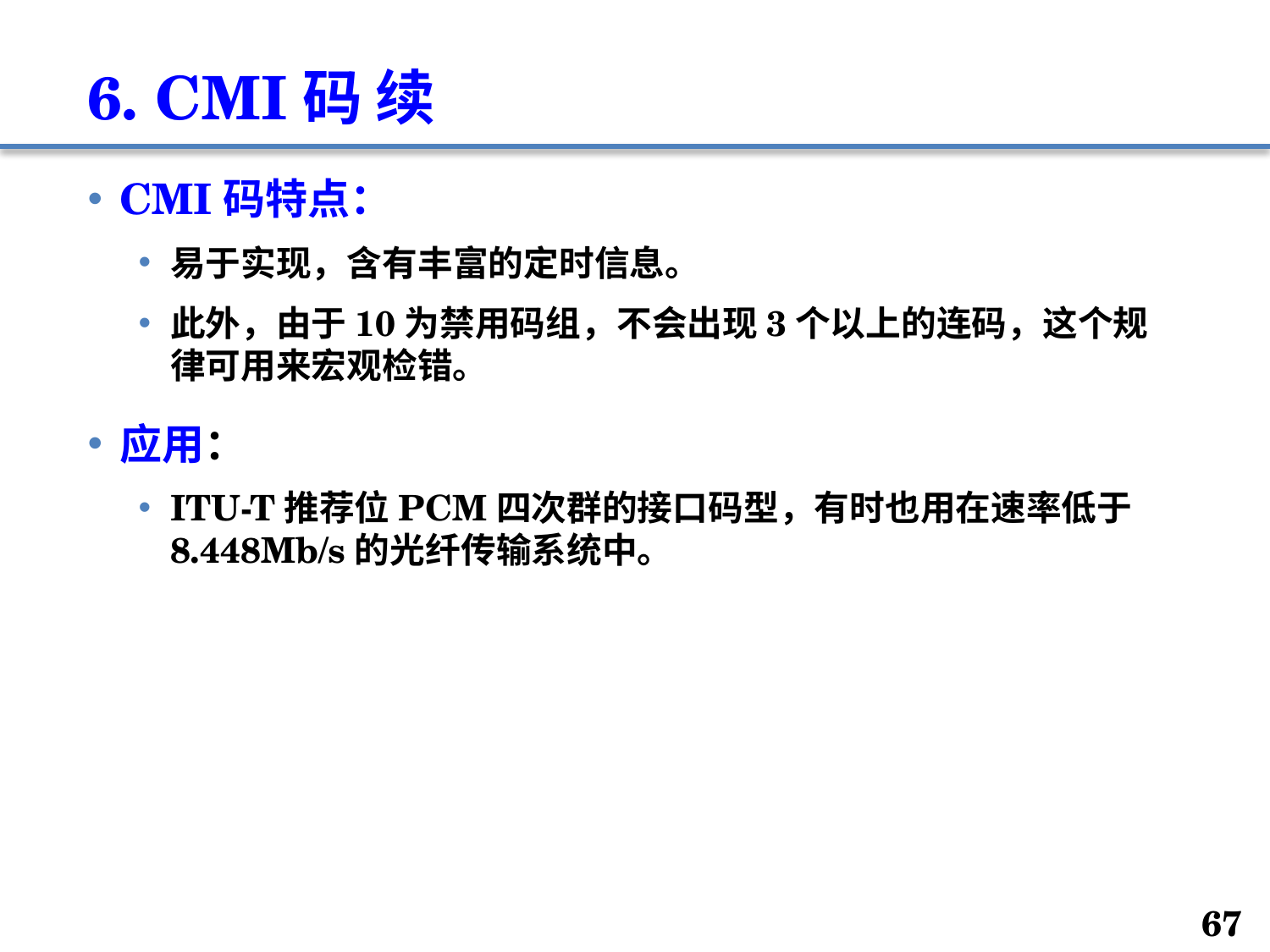

# 6. CMI码 续
CMI码特点：
易于实现，含有丰富的定时信息。
此外，由于10为禁用码组，不会出现3个以上的连码，这个规律可用来宏观检错。
应用：
ITU-T推荐位PCM四次群的接口码型，有时也用在速率低于8.448Mb/s的光纤传输系统中。

67